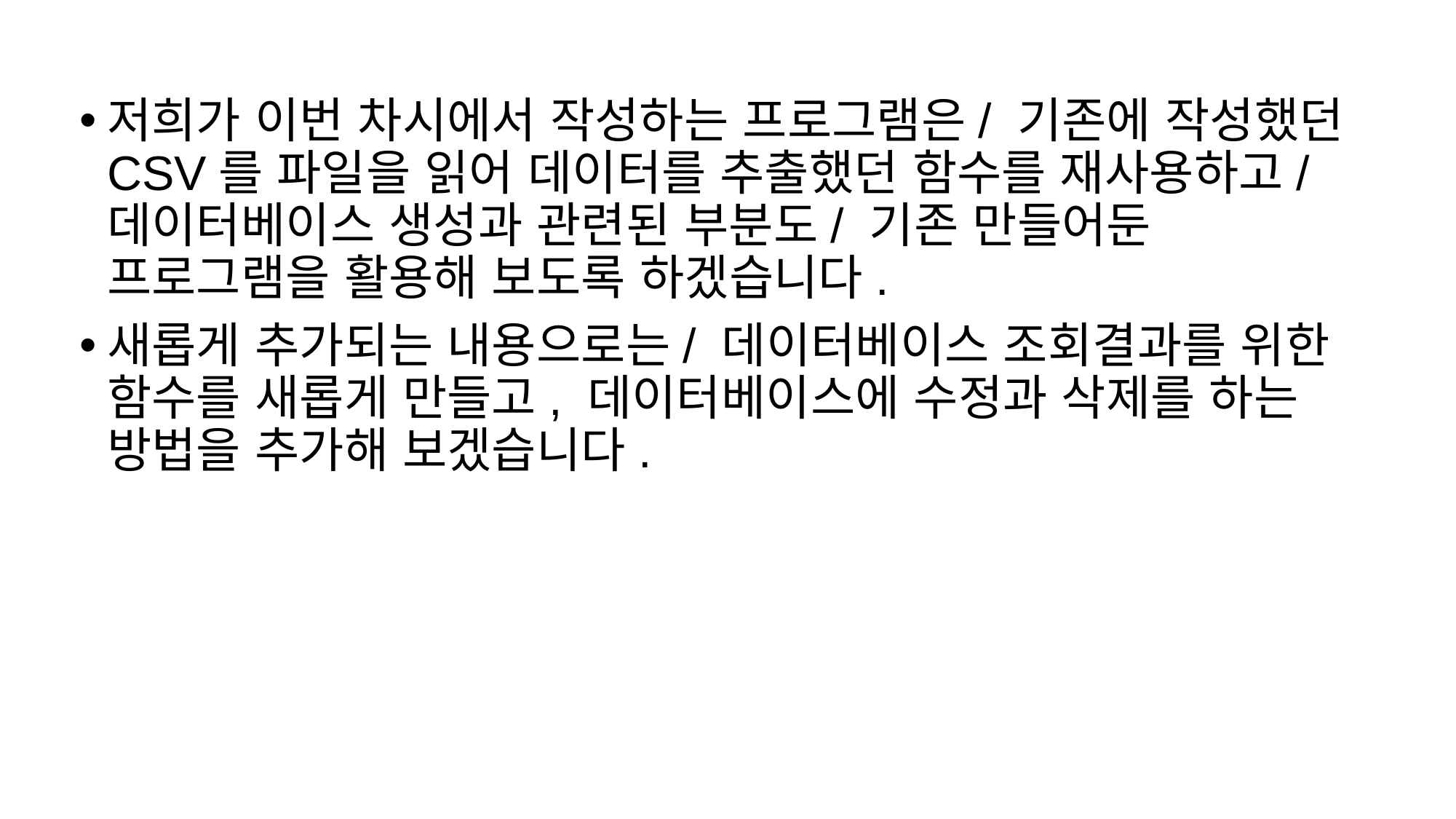

저희가 이번 차시에서 작성하는 프로그램은/ 기존에 작성했던 CSV를 파일을 읽어 데이터를 추출했던 함수를 재사용하고/ 데이터베이스 생성과 관련된 부분도/ 기존 만들어둔 프로그램을 활용해 보도록 하겠습니다.
새롭게 추가되는 내용으로는/ 데이터베이스 조회결과를 위한 함수를 새롭게 만들고, 데이터베이스에 수정과 삭제를 하는 방법을 추가해 보겠습니다.